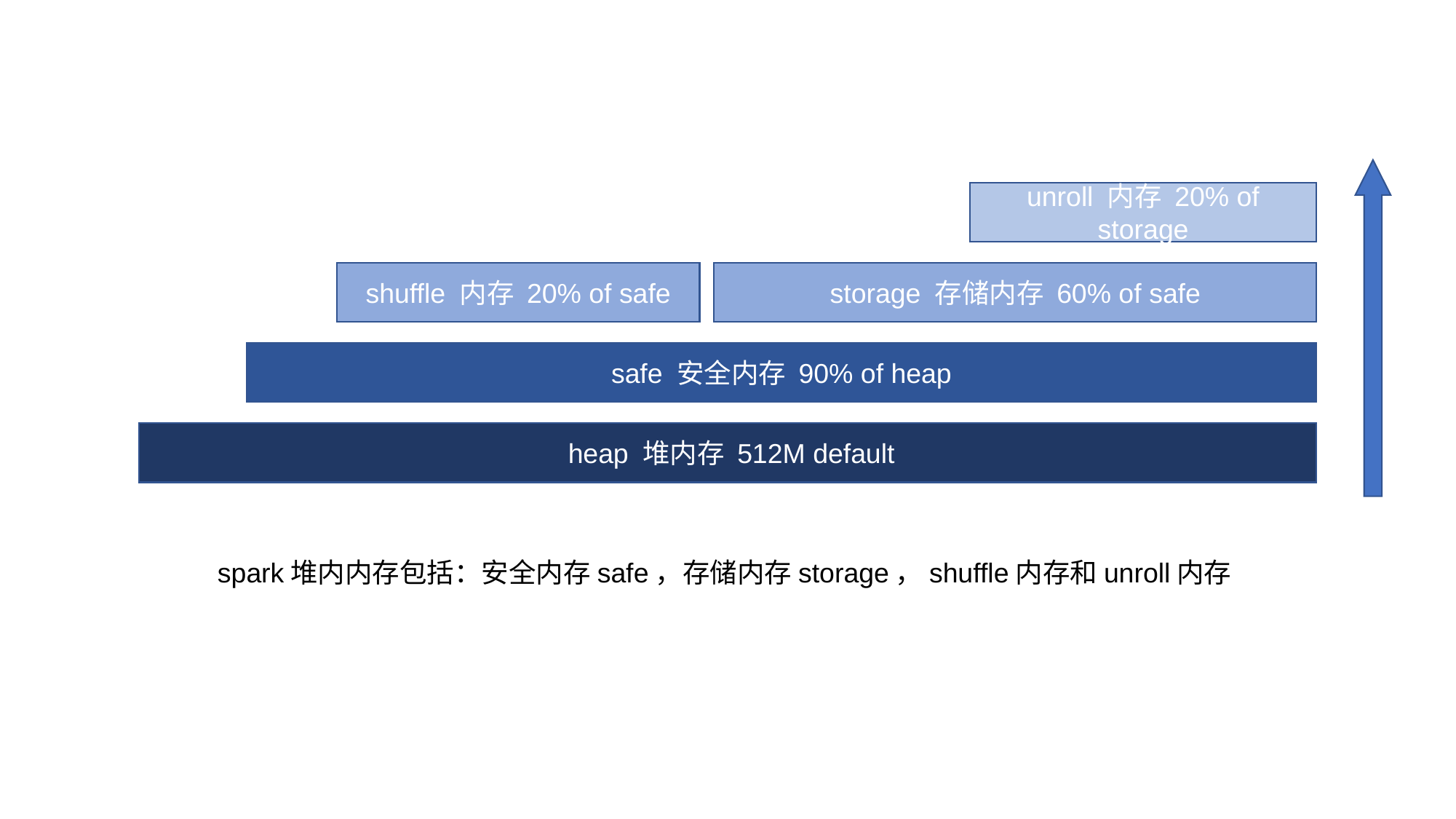

unroll 内存 20% of storage
shuffle 内存 20% of safe
storage 存储内存 60% of safe
safe 安全内存 90% of heap
 heap 堆内存 512M default
spark堆内内存包括：安全内存safe，存储内存storage，shuffle内存和unroll内存